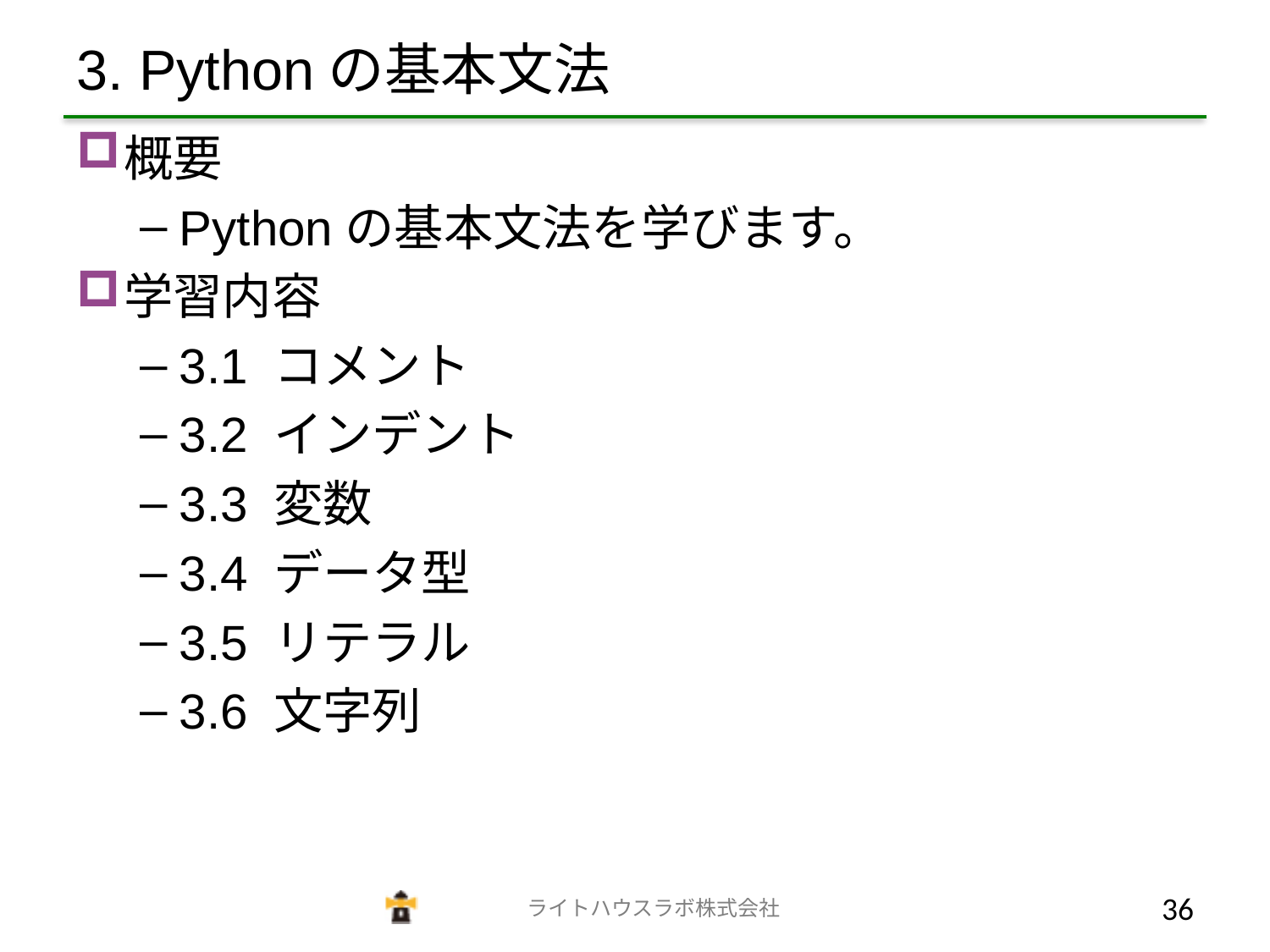

# 3. Pythonの基本文法
概要
Pythonの基本文法を学びます。
学習内容
3.1 コメント
3.2 インデント
3.3 変数
3.4 データ型
3.5 リテラル
3.6 文字列
　　　　　　　　　　　　　ライトハウスラボ株式会社
36